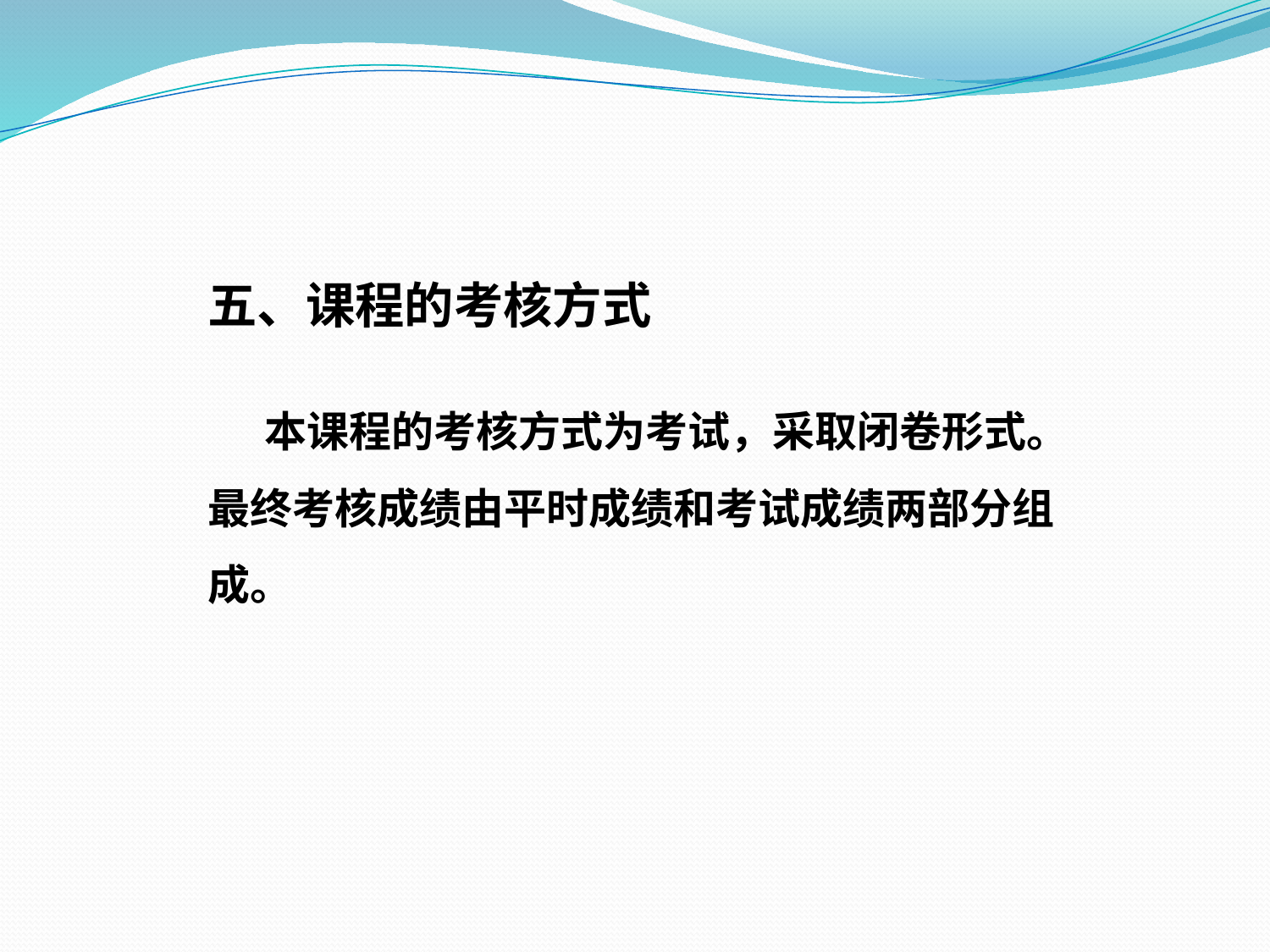

五、课程的考核方式
    本课程的考核方式为考试，采取闭卷形式。最终考核成绩由平时成绩和考试成绩两部分组成。